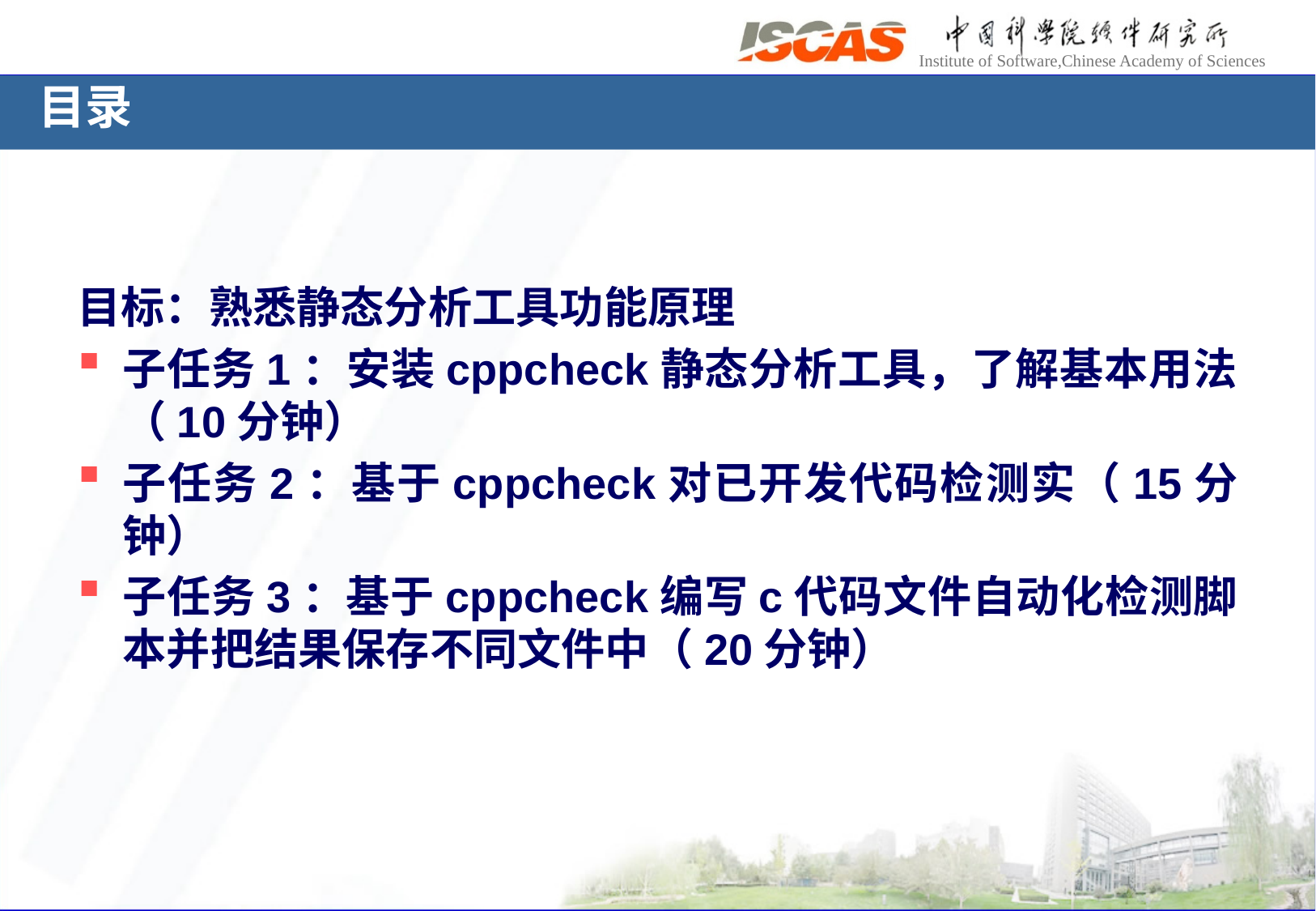

# 目录
目标：熟悉静态分析工具功能原理
子任务1：安装cppcheck静态分析工具，了解基本用法（10分钟）
子任务2：基于cppcheck对已开发代码检测实（15分钟）
子任务3：基于cppcheck编写c代码文件自动化检测脚本并把结果保存不同文件中（20分钟）